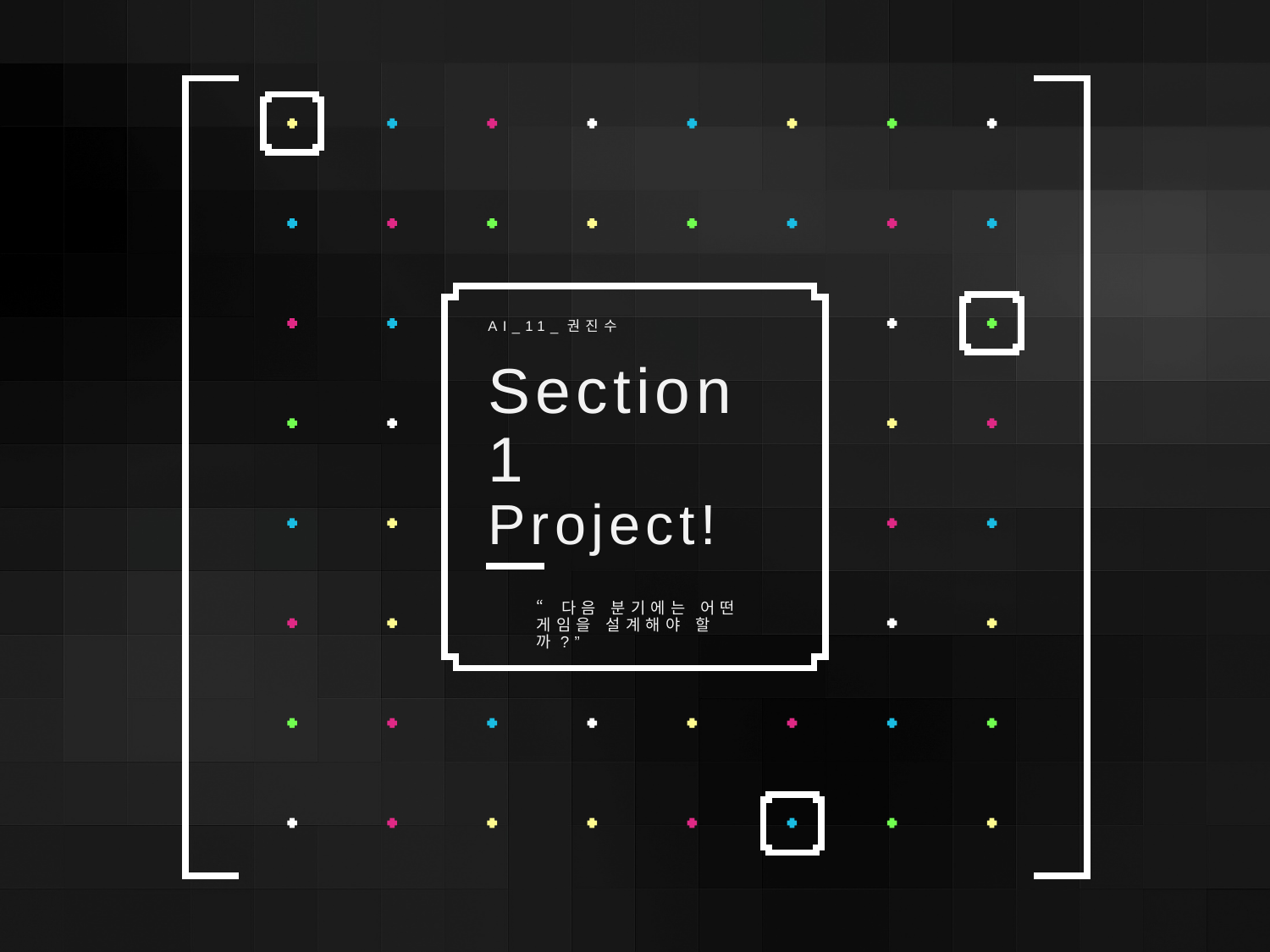

# AI_11_권진수
Section 1
Project!
“다음 분기에는 어떤 게임을 설계해야 할까?”